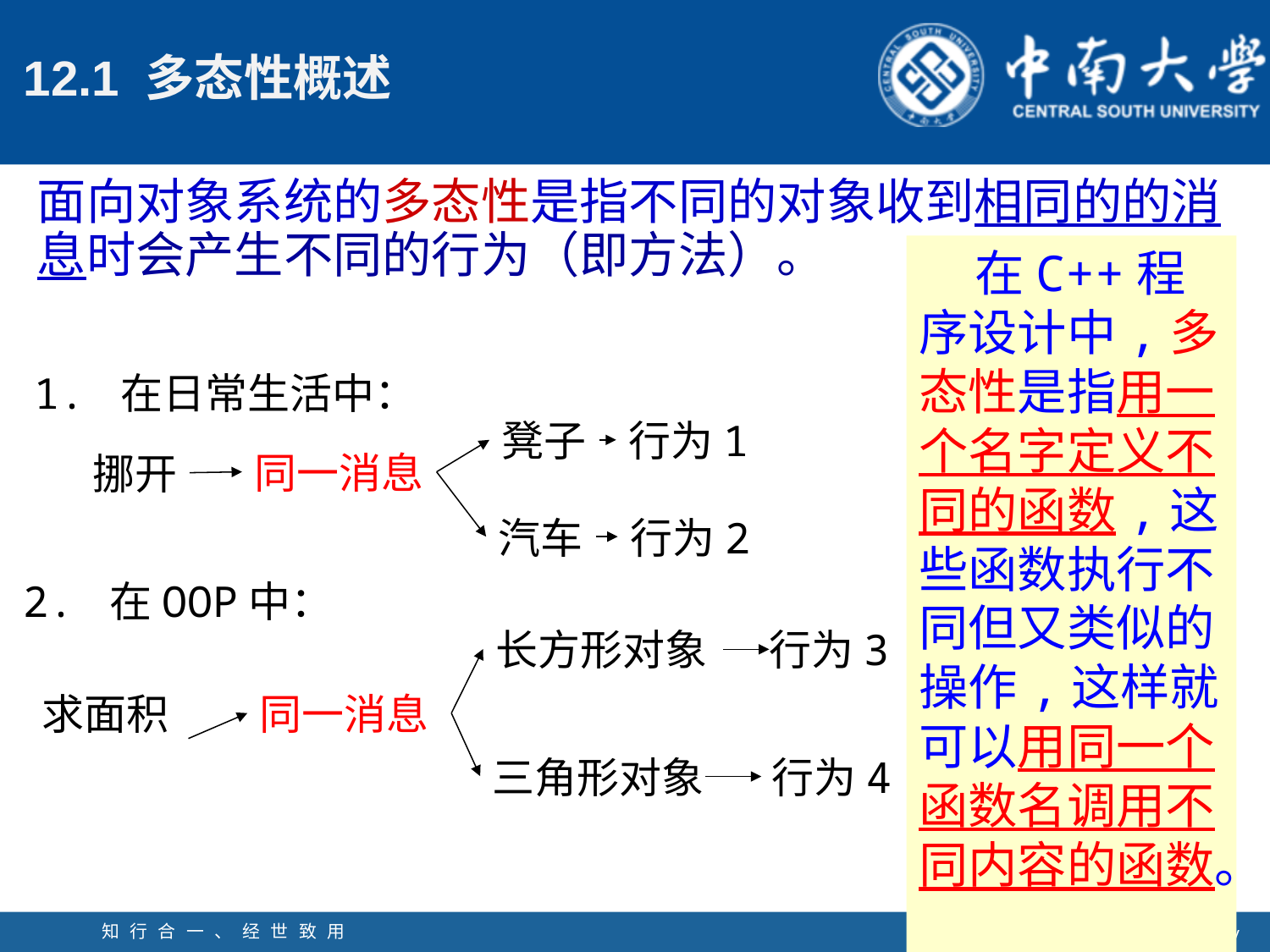

面向对象系统的多态性是指不同的对象收到相同的的消息时会产生不同的行为（即方法）。

    在C++程序设计中,多态性是指用一个名字定义不同的函数,这些函数执行不同但又类似的操作,这样就可以用同一个函数名调用不同内容的函数。
 1. 在日常生活中：
凳子
行为1
同一消息
 挪开
汽车
行为2
2. 在OOP中：
行为3
长方形对象
求面积
同一消息
行为4
三角形对象

知行合一、经世致用
自强不息 厚德载物
Central South University